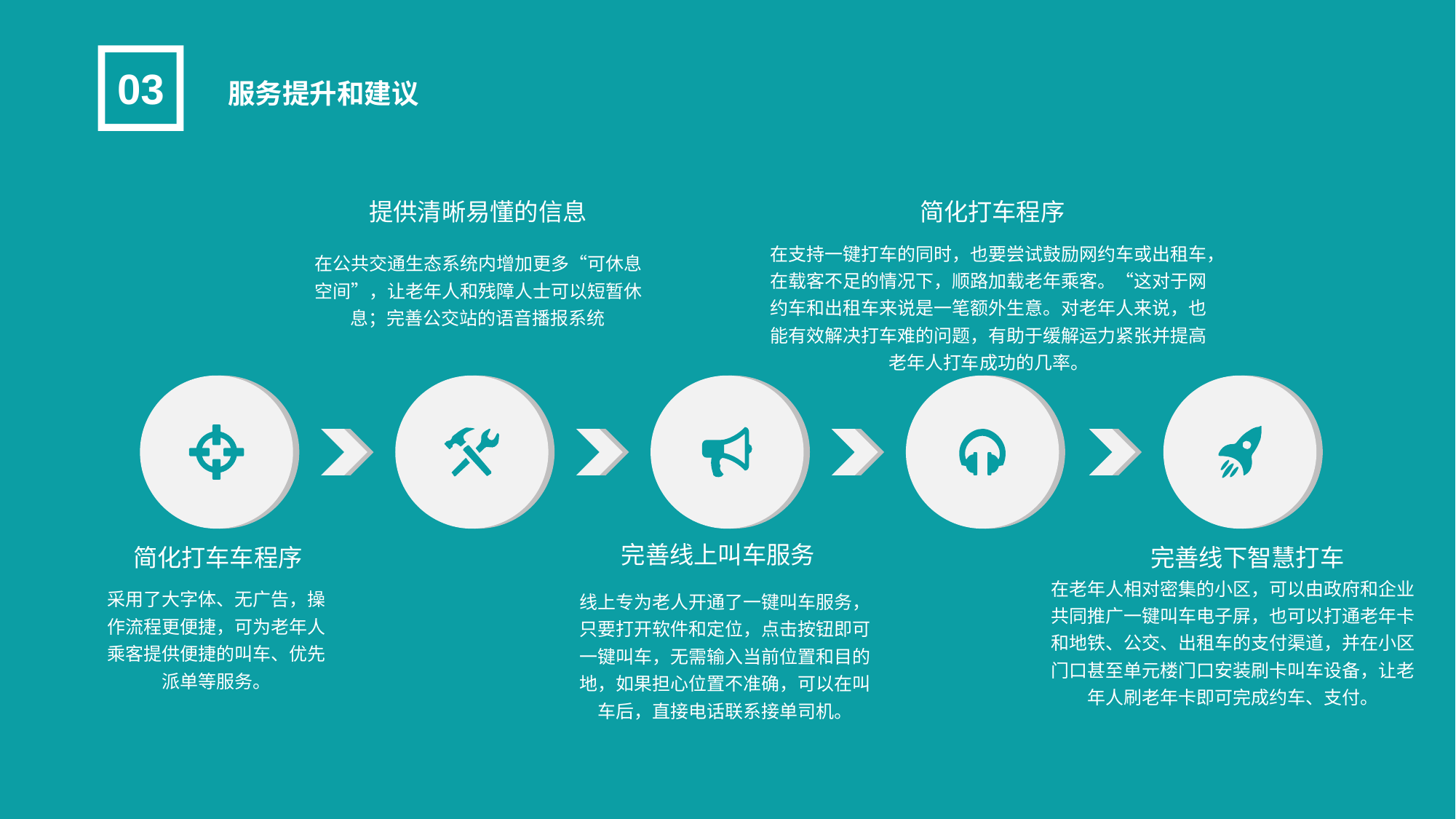

服务提升和建议

03
提供清晰易懂的信息
简化打车程序
在支持一键打车的同时，也要尝试鼓励网约车或出租车，在载客不足的情况下，顺路加载老年乘客。“这对于网约车和出租车来说是一笔额外生意。对老年人来说，也能有效解决打车难的问题，有助于缓解运力紧张并提高老年人打车成功的几率。
在公共交通生态系统内增加更多“可休息空间”，让老年人和残障人士可以短暂休息；完善公交站的语音播报系统

完善线上叫车服务
简化打车车程序
完善线下智慧打车
在老年人相对密集的小区，可以由政府和企业共同推广一键叫车电子屏，也可以打通老年卡和地铁、公交、出租车的支付渠道，并在小区门口甚至单元楼门口安装刷卡叫车设备，让老年人刷老年卡即可完成约车、支付。
采用了大字体、无广告，操作流程更便捷，可为老年人乘客提供便捷的叫车、优先派单等服务。
线上专为老人开通了一键叫车服务，只要打开软件和定位，点击按钮即可一键叫车，无需输入当前位置和目的地，如果担心位置不准确，可以在叫车后，直接电话联系接单司机。